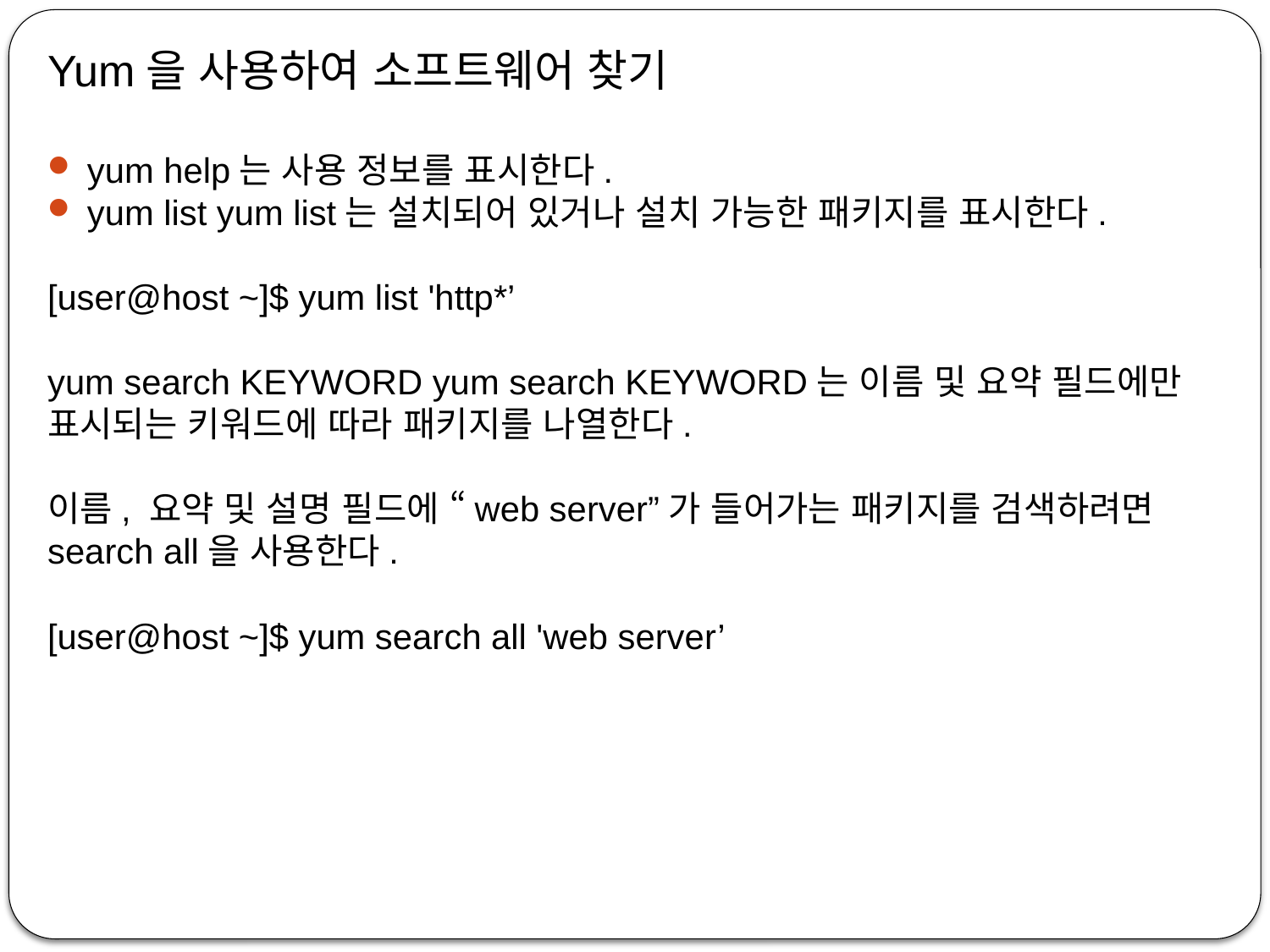

Yum을 사용하여 소프트웨어 찾기

yum help는 사용 정보를 표시한다.
yum list yum list는 설치되어 있거나 설치 가능한 패키지를 표시한다.

[user@host ~]$ yum list 'http*’

yum search KEYWORD yum search KEYWORD는 이름 및 요약 필드에만 표시되는 키워드에 따라 패키지를 나열한다.

이름, 요약 및 설명 필드에 “web server”가 들어가는 패키지를 검색하려면 search all을 사용한다.

[user@host ~]$ yum search all 'web server’